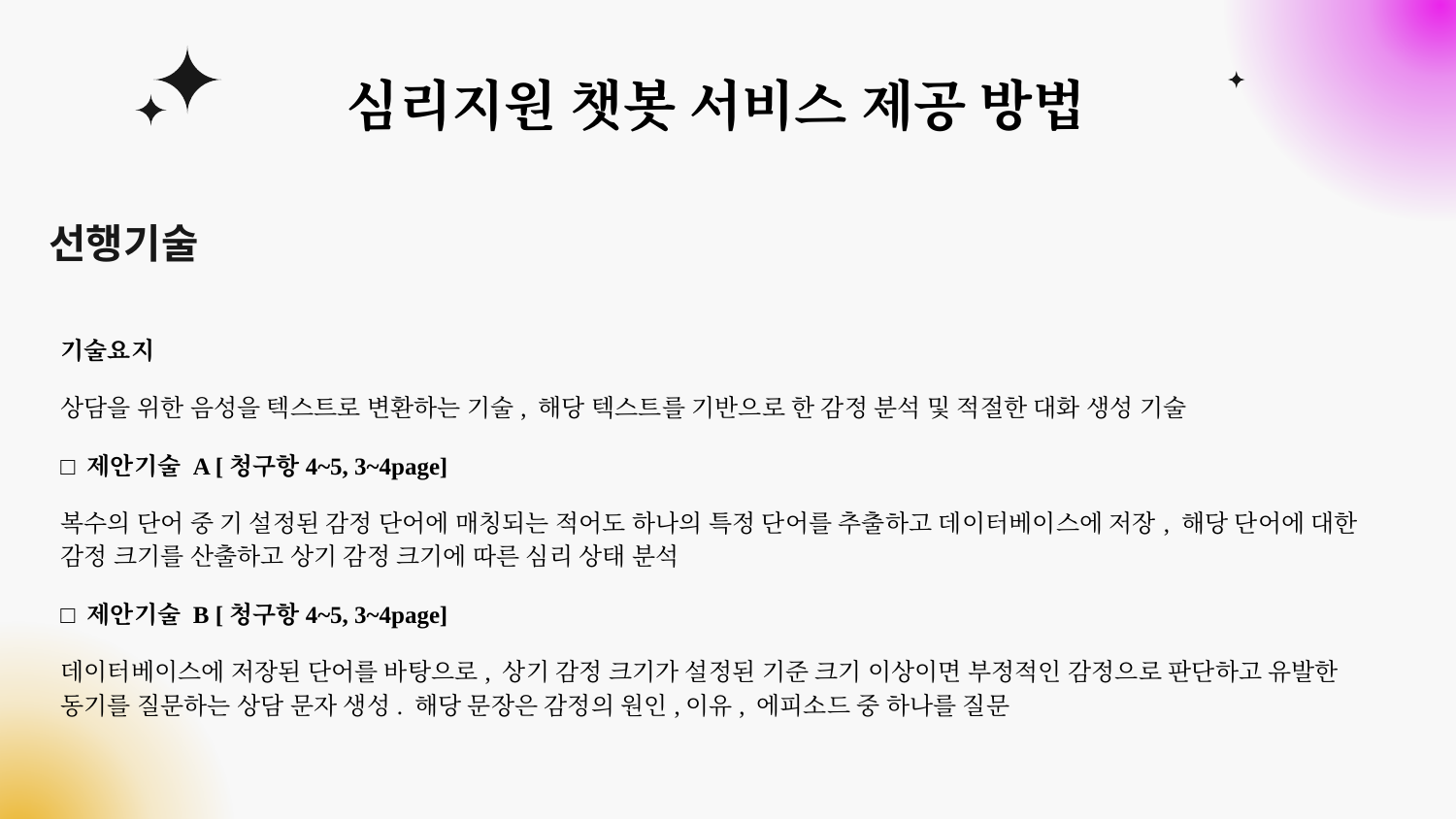

# 심리지원 챗봇 서비스 제공 방법

선행기술
기술요지
상담을 위한 음성을 텍스트로 변환하는 기술, 해당 텍스트를 기반으로 한 감정 분석 및 적절한 대화 생성 기술
□ 제안기술 A [청구항4~5, 3~4page]
복수의 단어 중 기 설정된 감정 단어에 매칭되는 적어도 하나의 특정 단어를 추출하고 데이터베이스에 저장, 해당 단어에 대한 감정 크기를 산출하고 상기 감정 크기에 따른 심리 상태 분석
□ 제안기술 B [청구항4~5, 3~4page]
데이터베이스에 저장된 단어를 바탕으로, 상기 감정 크기가 설정된 기준 크기 이상이면 부정적인 감정으로 판단하고 유발한 동기를 질문하는 상담 문자 생성. 해당 문장은 감정의 원인,이유, 에피소드 중 하나를 질문